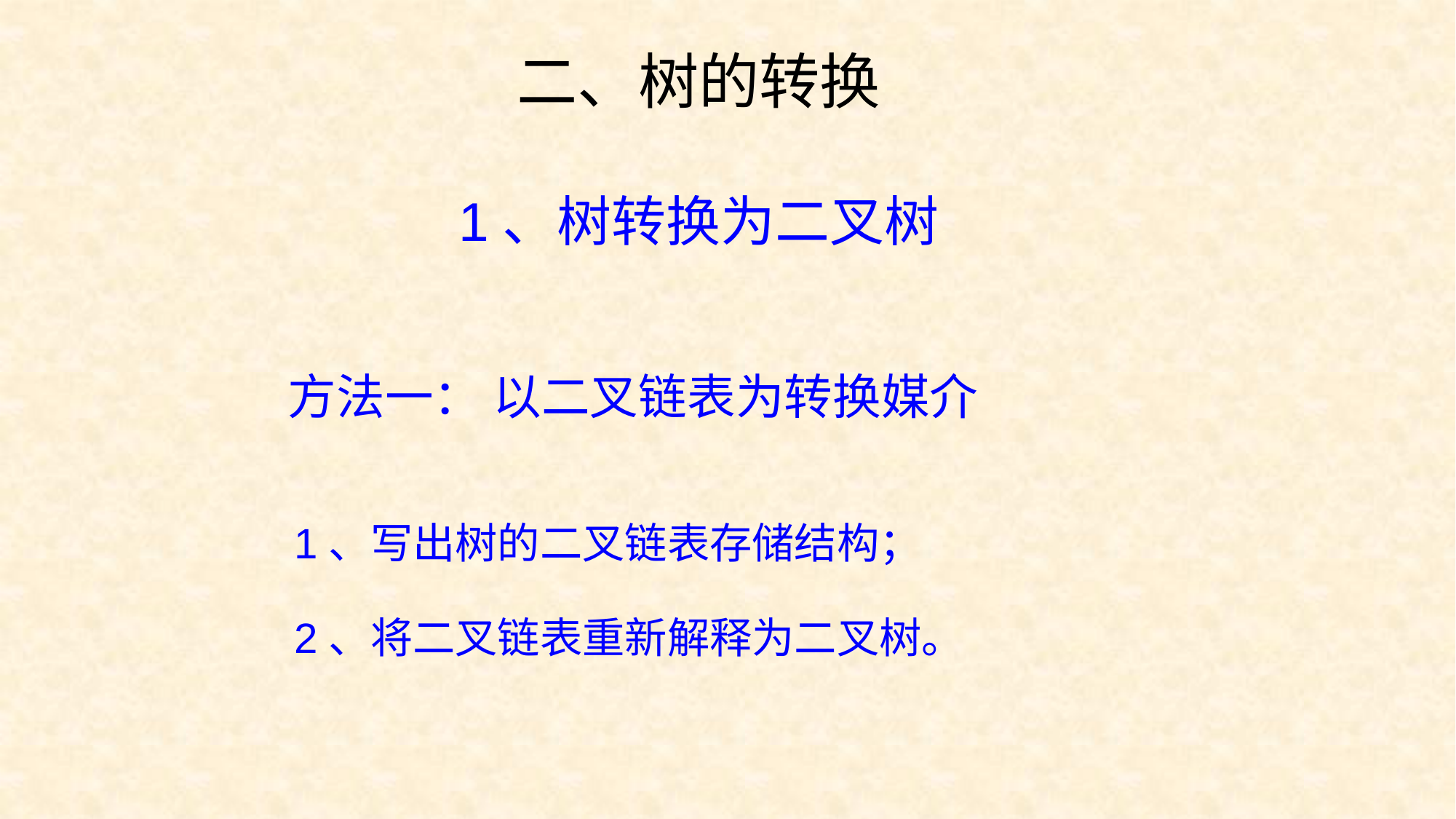

二、树的转换
1、树转换为二叉树
方法一： 以二叉链表为转换媒介
1、写出树的二叉链表存储结构；
2、将二叉链表重新解释为二叉树。